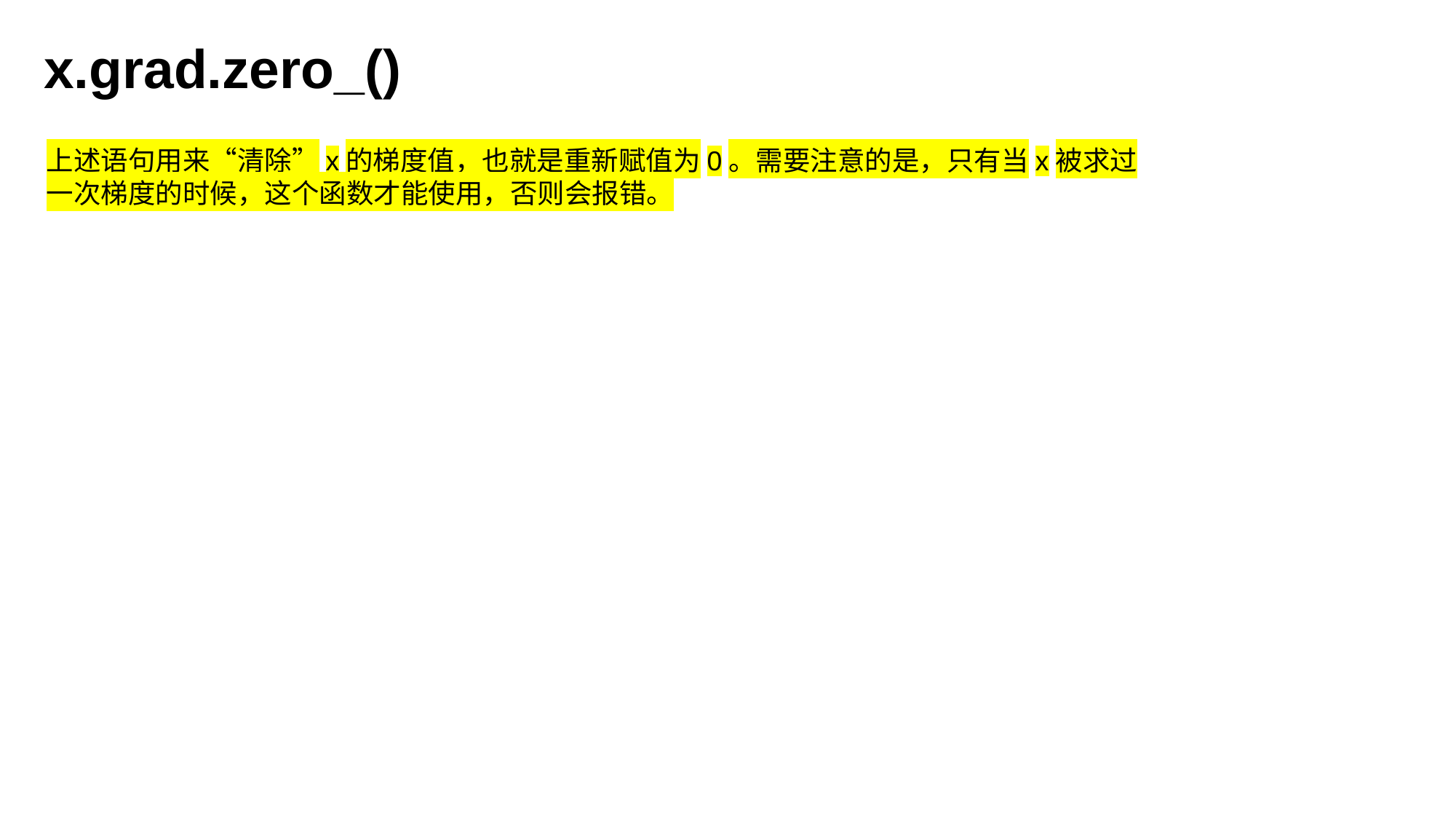

x.grad.zero_()
上述语句用来“清除”x的梯度值，也就是重新赋值为0。需要注意的是，只有当x被求过一次梯度的时候，这个函数才能使用，否则会报错。